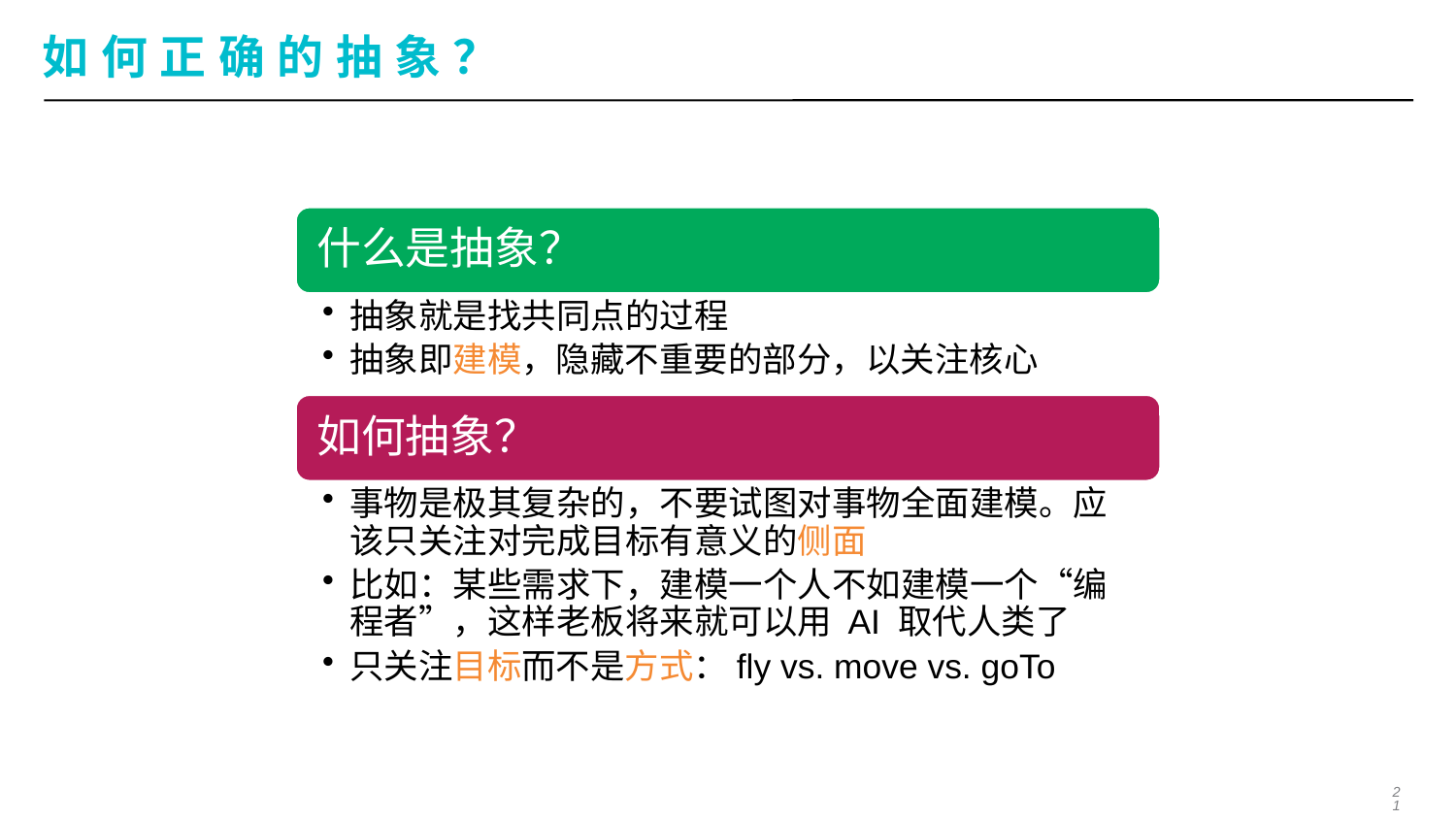

# 如何正确的抽象？
什么是抽象？
抽象就是找共同点的过程
抽象即建模，隐藏不重要的部分，以关注核心
如何抽象？
事物是极其复杂的，不要试图对事物全面建模。应该只关注对完成目标有意义的侧面
比如：某些需求下，建模一个人不如建模一个“编程者”，这样老板将来就可以用 AI 取代人类了
只关注目标而不是方式：fly vs. move vs. goTo
21